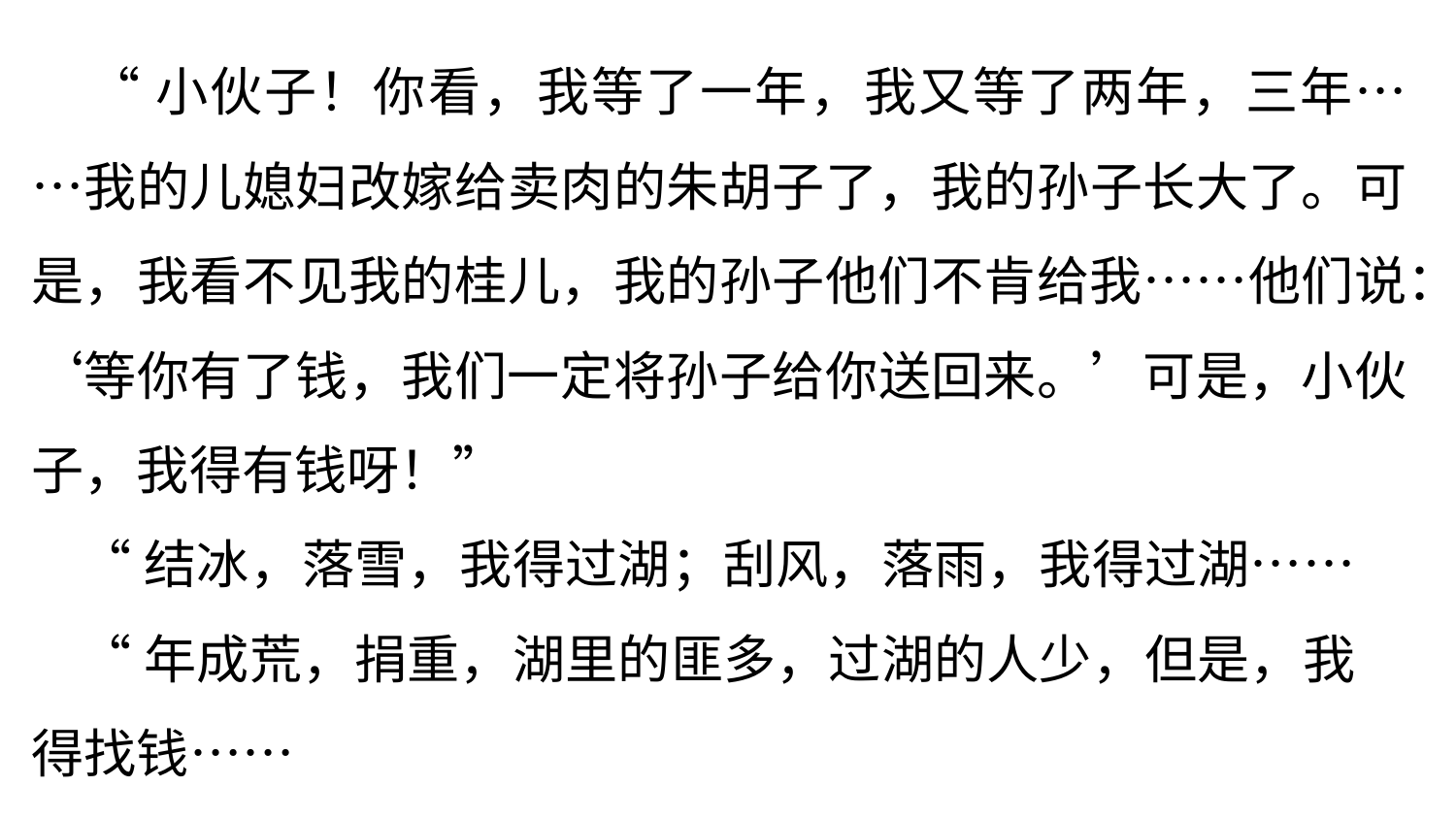

“小伙子！你看，我等了一年，我又等了两年，三年……我的儿媳妇改嫁给卖肉的朱胡子了，我的孙子长大了。可是，我看不见我的桂儿，我的孙子他们不肯给我……他们说：‘等你有了钱，我们一定将孙子给你送回来。’可是，小伙子，我得有钱呀！”
    “结冰，落雪，我得过湖；刮风，落雨，我得过湖……
    “年成荒，捐重，湖里的匪多，过湖的人少，但是，我得找钱……